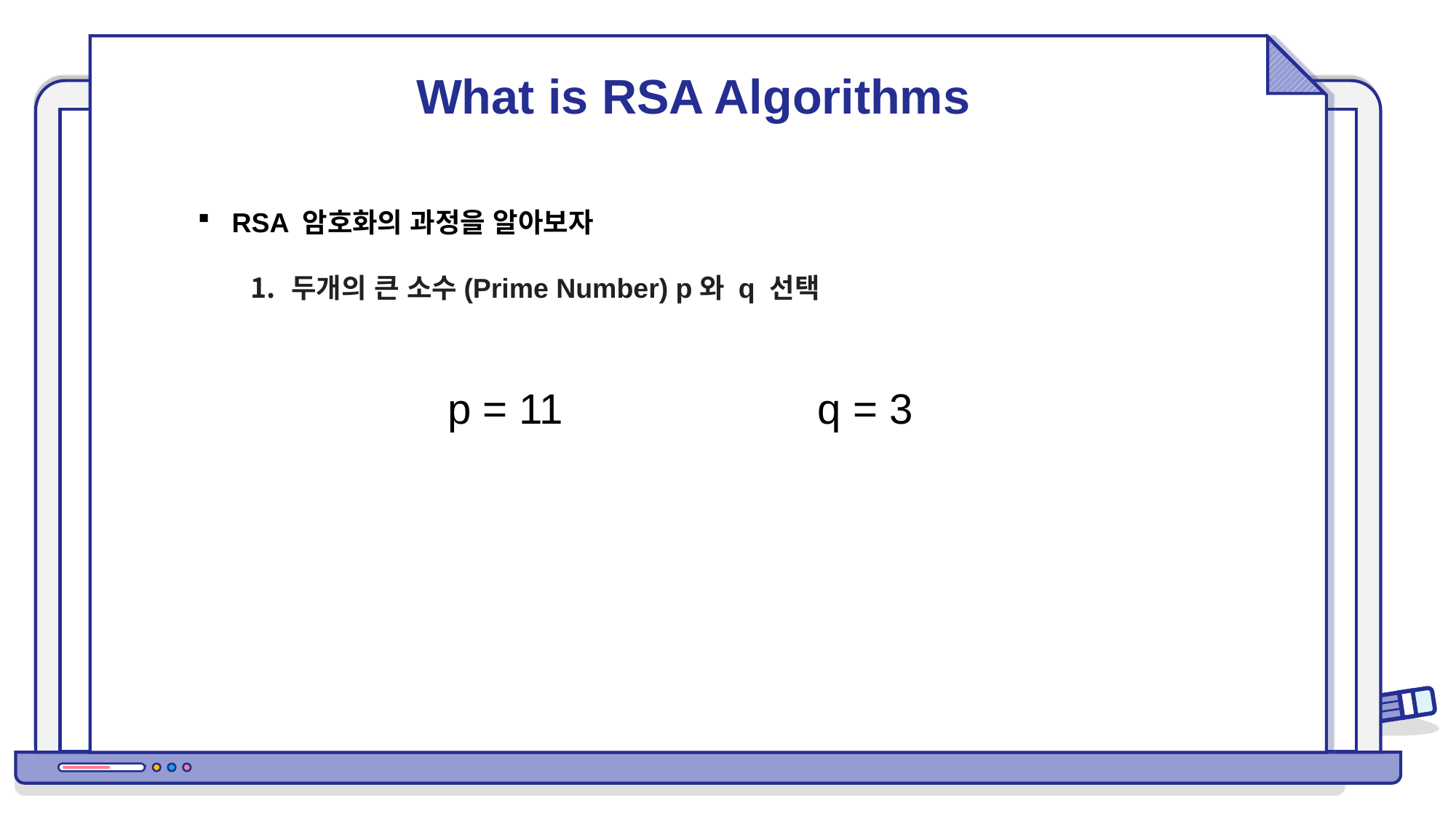

What is RSA Algorithms

RSA 암호화의 과정을 알아보자
두개의 큰 소수(Prime Number) p와 q 선택
p = 11
q = 3